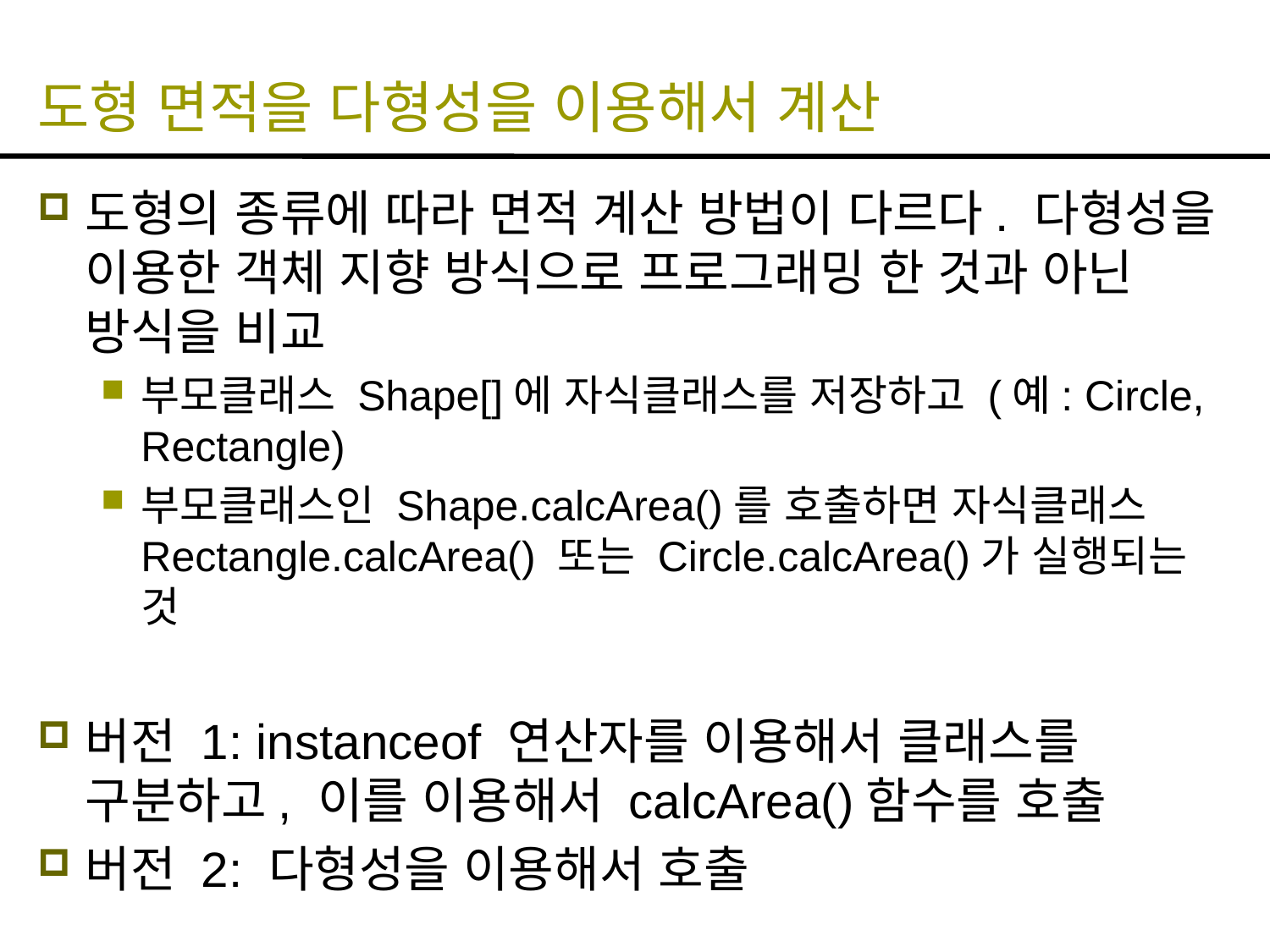

# 도형 면적을 다형성을 이용해서 계산
도형의 종류에 따라 면적 계산 방법이 다르다. 다형성을 이용한 객체 지향 방식으로 프로그래밍 한 것과 아닌 방식을 비교
부모클래스 Shape[]에 자식클래스를 저장하고 (예: Circle, Rectangle)
부모클래스인 Shape.calcArea()를 호출하면 자식클래스 Rectangle.calcArea() 또는 Circle.calcArea()가 실행되는 것

버전 1: instanceof 연산자를 이용해서 클래스를 구분하고, 이를 이용해서 calcArea()함수를 호출
버전 2: 다형성을 이용해서 호출